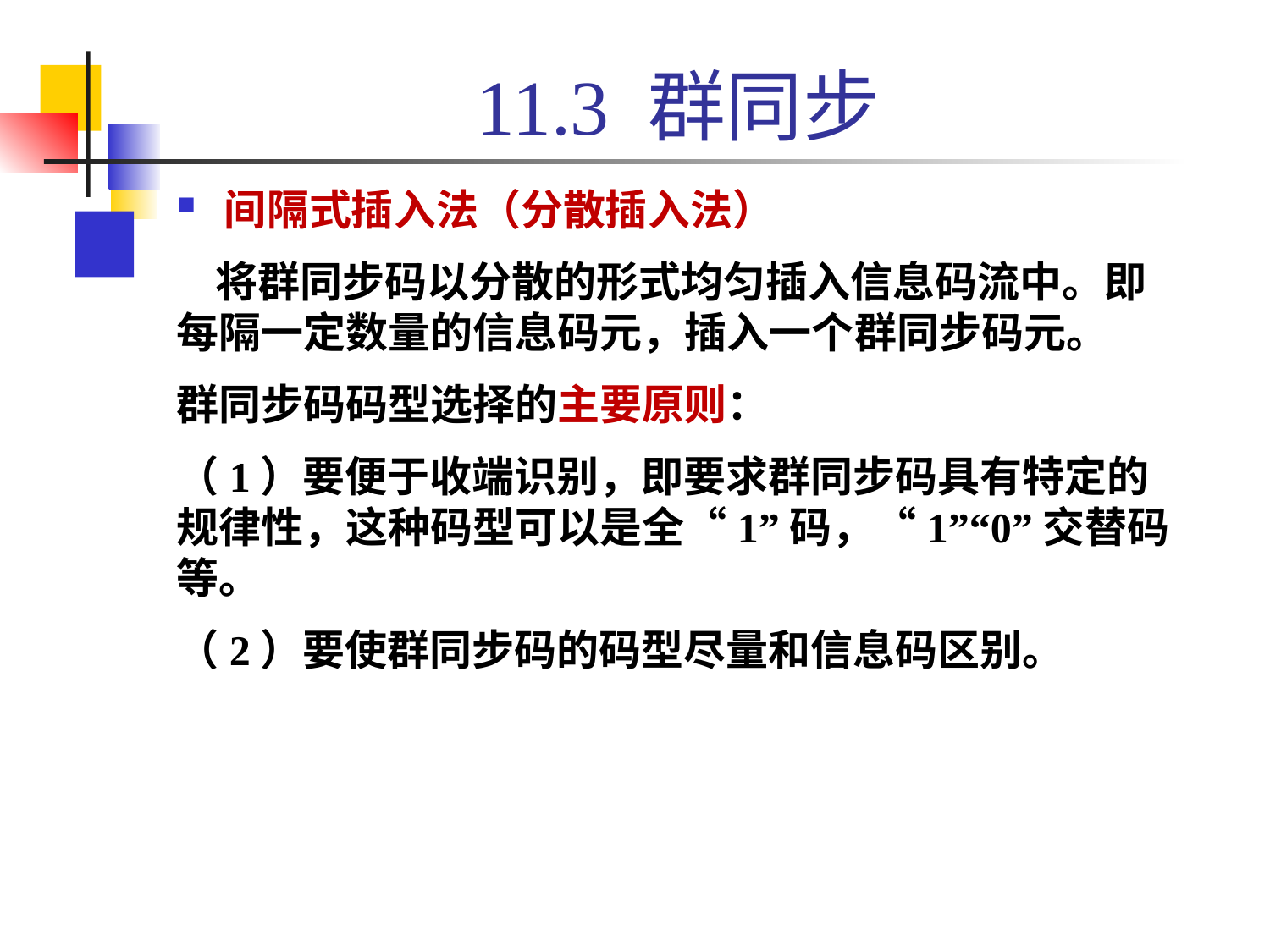

11.3 群同步
间隔式插入法（分散插入法）
   将群同步码以分散的形式均匀插入信息码流中。即每隔一定数量的信息码元，插入一个群同步码元。
群同步码码型选择的主要原则：
（1）要便于收端识别，即要求群同步码具有特定的规律性，这种码型可以是全“1”码，“1”“0”交替码等。
（2）要使群同步码的码型尽量和信息码区别。